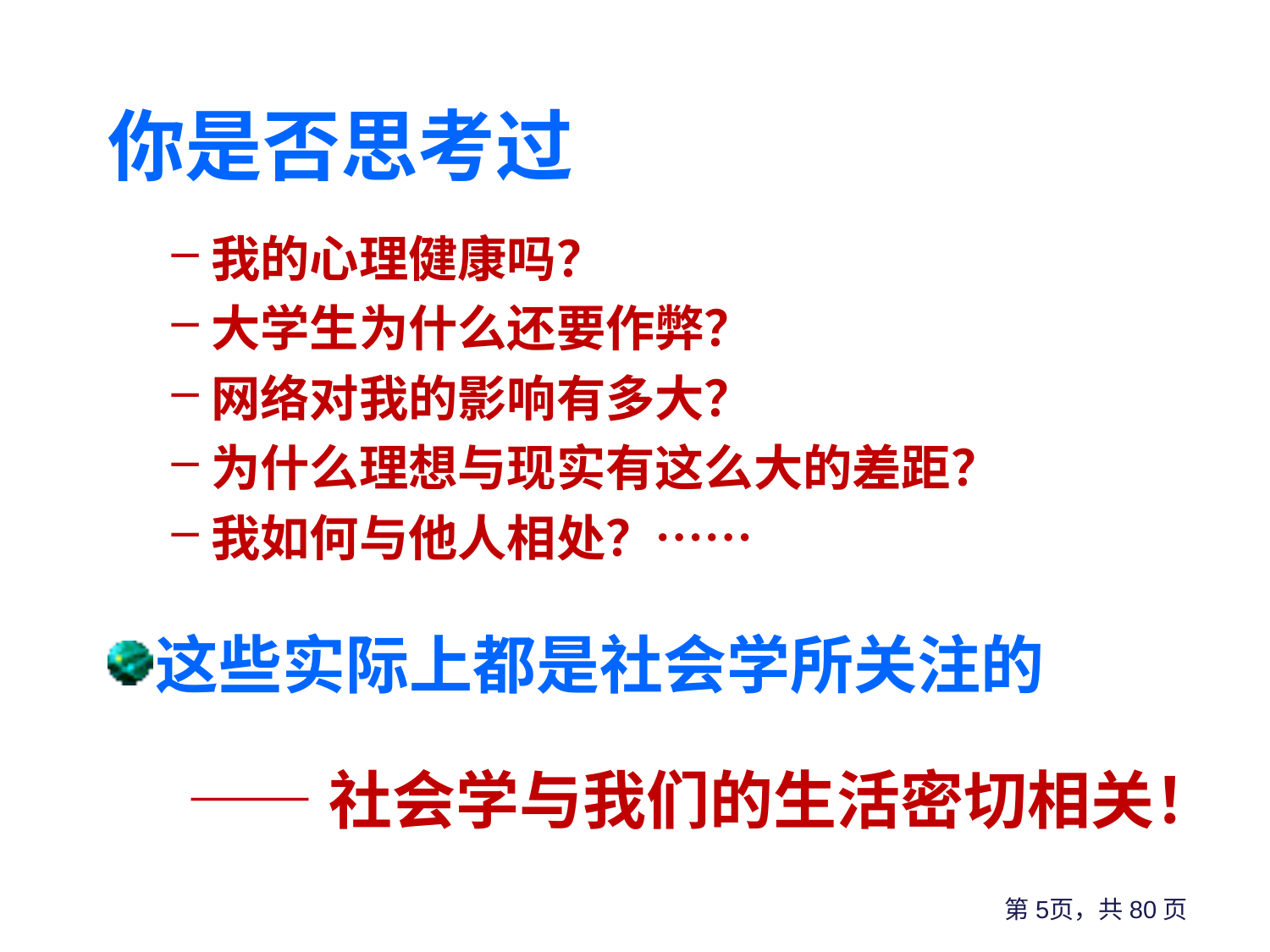

# 你是否思考过
我的心理健康吗？
大学生为什么还要作弊？
网络对我的影响有多大？
为什么理想与现实有这么大的差距？
我如何与他人相处？……
这些实际上都是社会学所关注的
       ——社会学与我们的生活密切相关！
第5页，共80页